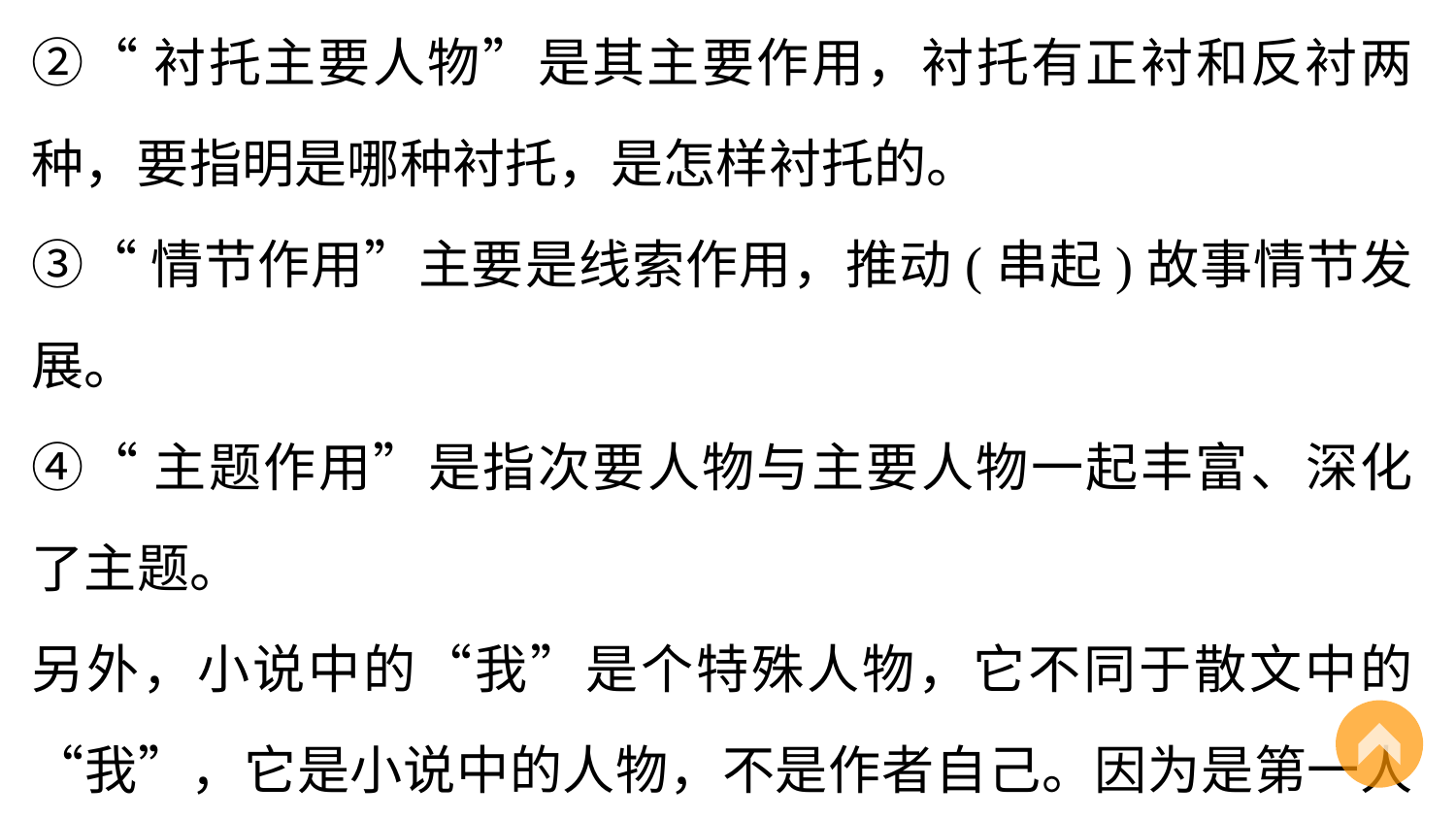

②“衬托主要人物”是其主要作用，衬托有正衬和反衬两种，要指明是哪种衬托，是怎样衬托的。
③“情节作用”主要是线索作用，推动(串起)故事情节发展。
④“主题作用”是指次要人物与主要人物一起丰富、深化了主题。
另外，小说中的“我”是个特殊人物，它不同于散文中的“我”，它是小说中的人物，不是作者自己。因为是第一人称，也有作为见证人，增强小说的真实性的作用。